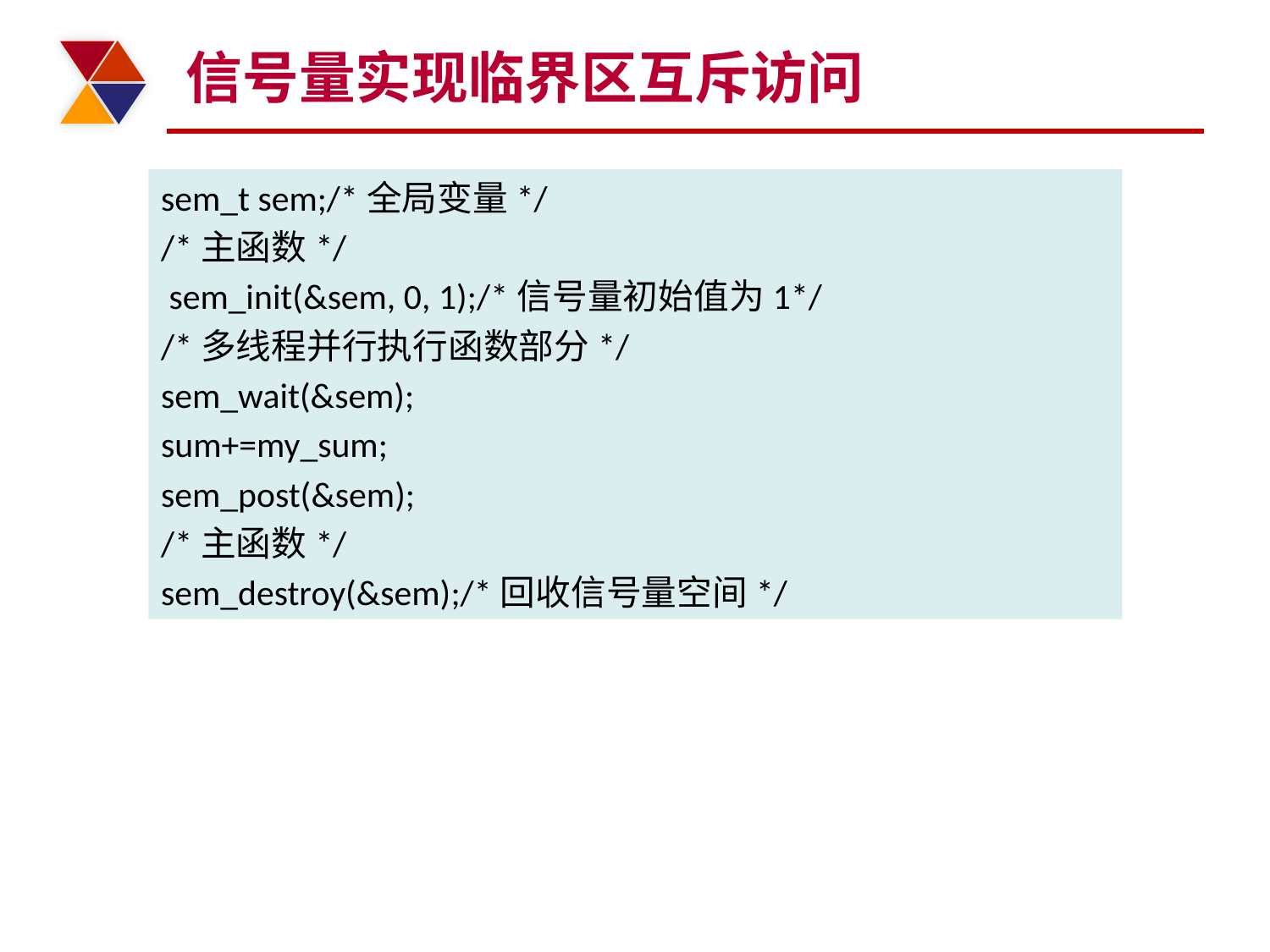

# 信号量实现临界区互斥访问
sem_t sem;/*全局变量*/
/*主函数*/
 sem_init(&sem, 0, 1);/*信号量初始值为1*/
/*多线程并行执行函数部分*/
sem_wait(&sem);
sum+=my_sum;
sem_post(&sem);
/*主函数*/
sem_destroy(&sem);/*回收信号量空间*/